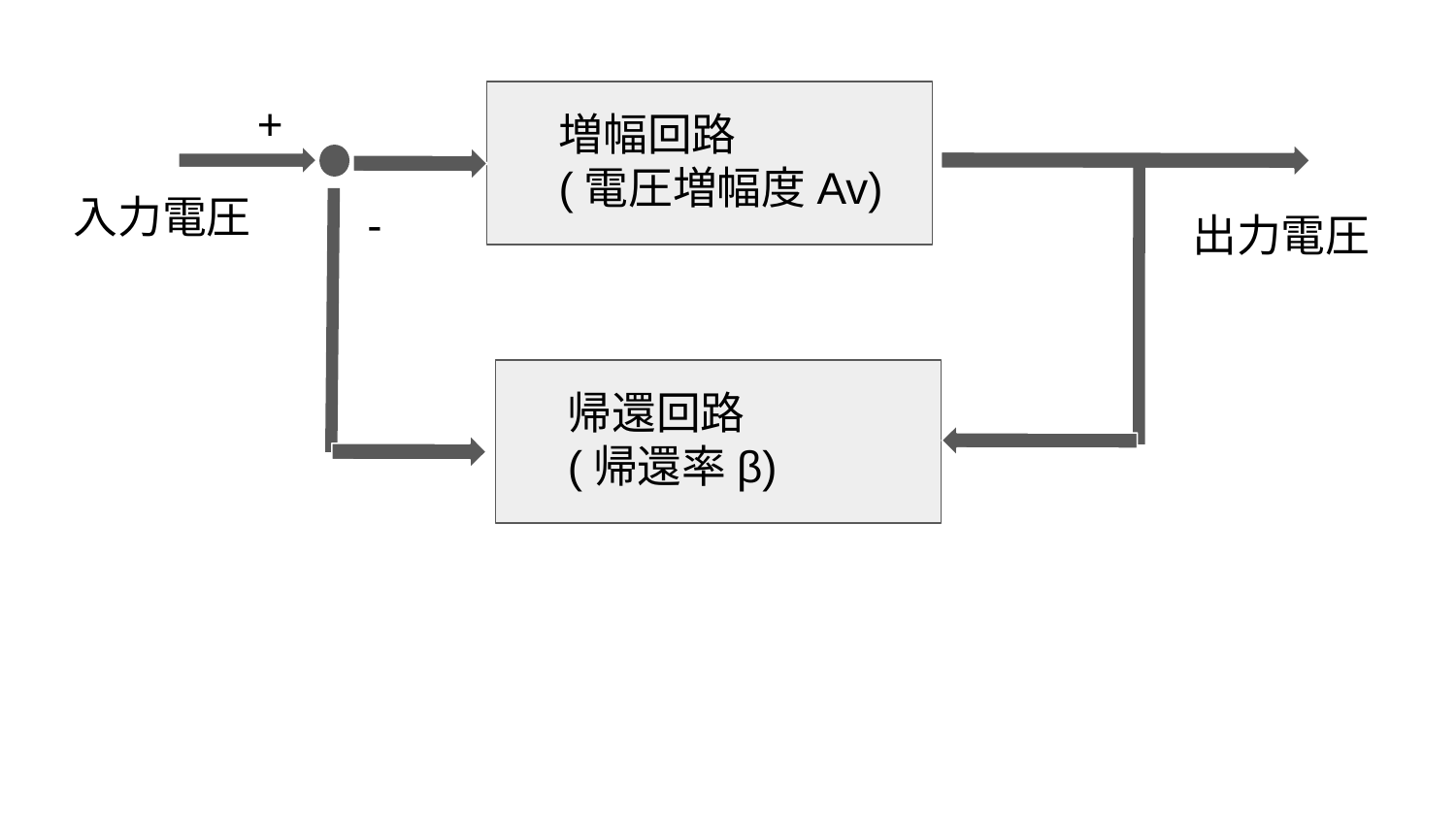

+

増幅回路
(電圧増幅度Av)

入力電圧
-
出力電圧

帰還回路
(帰還率β)